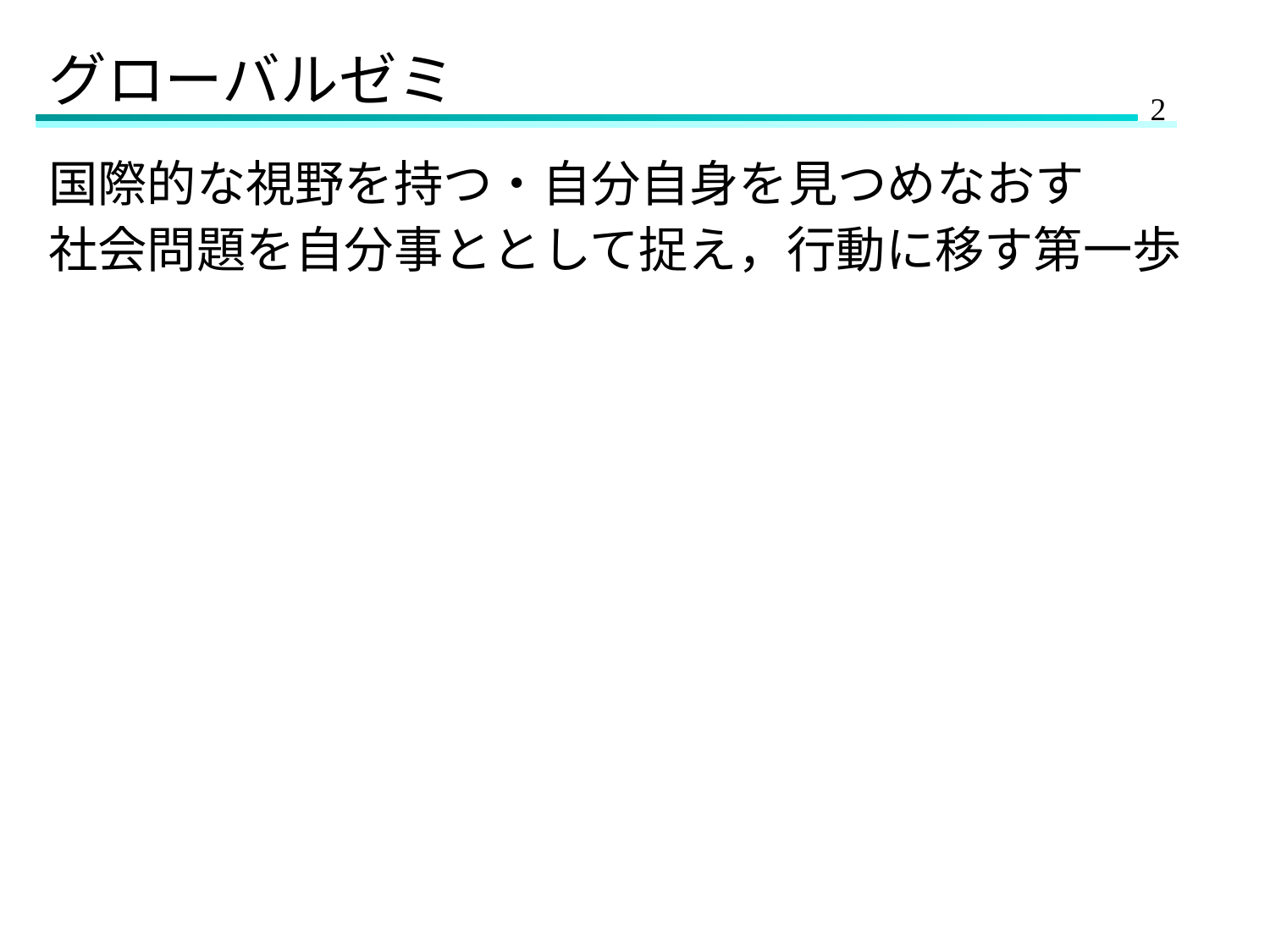

# グローバルゼミ
国際的な視野を持つ・自分自身を見つめなおす
社会問題を自分事ととして捉え，行動に移す第一歩